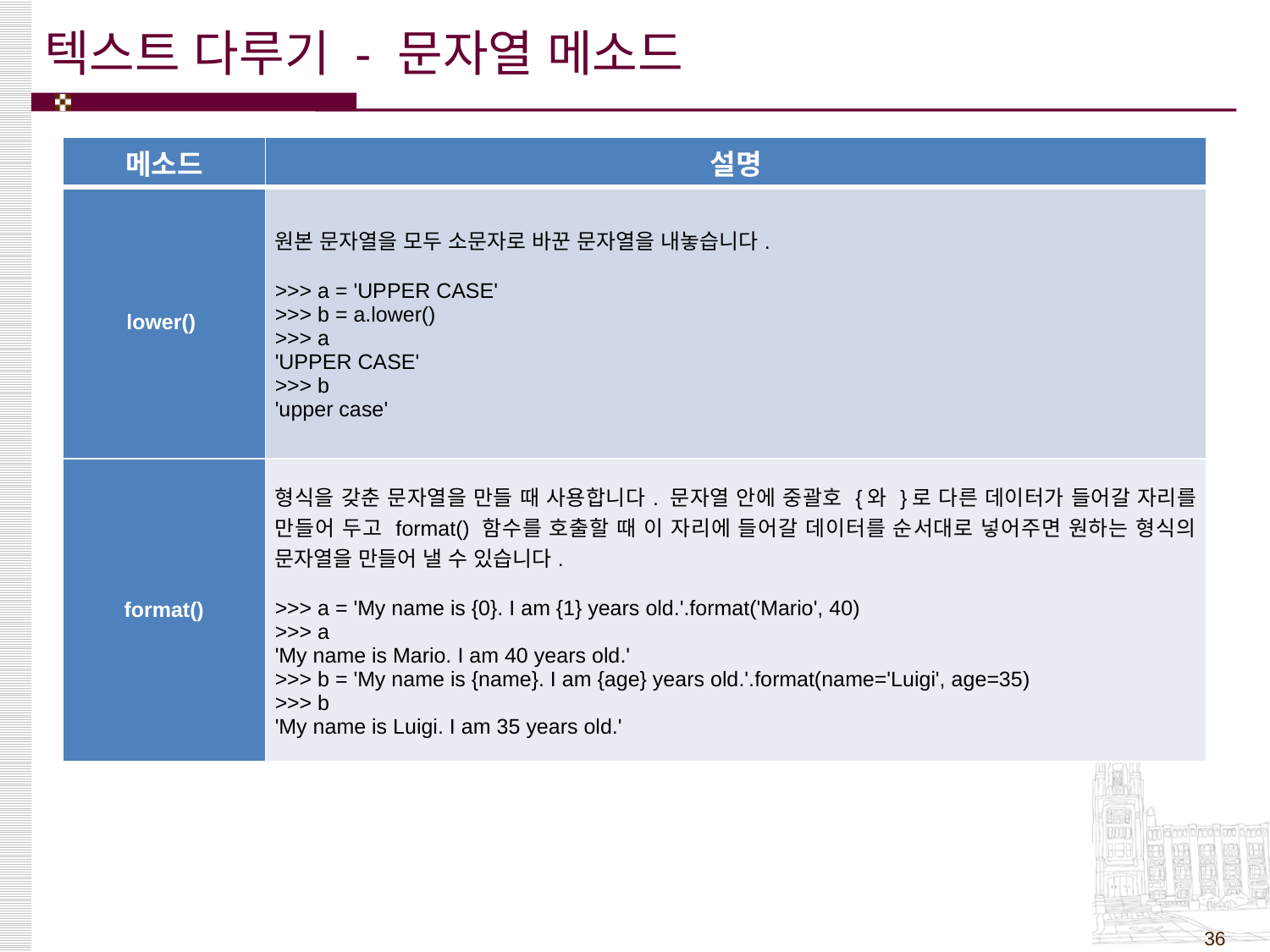

# 텍스트 다루기 - 문자열 메소드
| 메소드 | 설명 |
| --- | --- |
| lower() | 원본 문자열을 모두 소문자로 바꾼 문자열을 내놓습니다.   >>> a = 'UPPER CASE' >>> b = a.lower() >>> a 'UPPER CASE' >>> b 'upper case' |
| format() | 형식을 갖춘 문자열을 만들 때 사용합니다. 문자열 안에 중괄호 {와 }로 다른 데이터가 들어갈 자리를 만들어 두고 format() 함수를 호출할 때 이 자리에 들어갈 데이터를 순서대로 넣어주면 원하는 형식의 문자열을 만들어 낼 수 있습니다.   >>> a = 'My name is {0}. I am {1} years old.'.format('Mario', 40) >>> a 'My name is Mario. I am 40 years old.' >>> b = 'My name is {name}. I am {age} years old.'.format(name='Luigi', age=35) >>> b 'My name is Luigi. I am 35 years old.' |